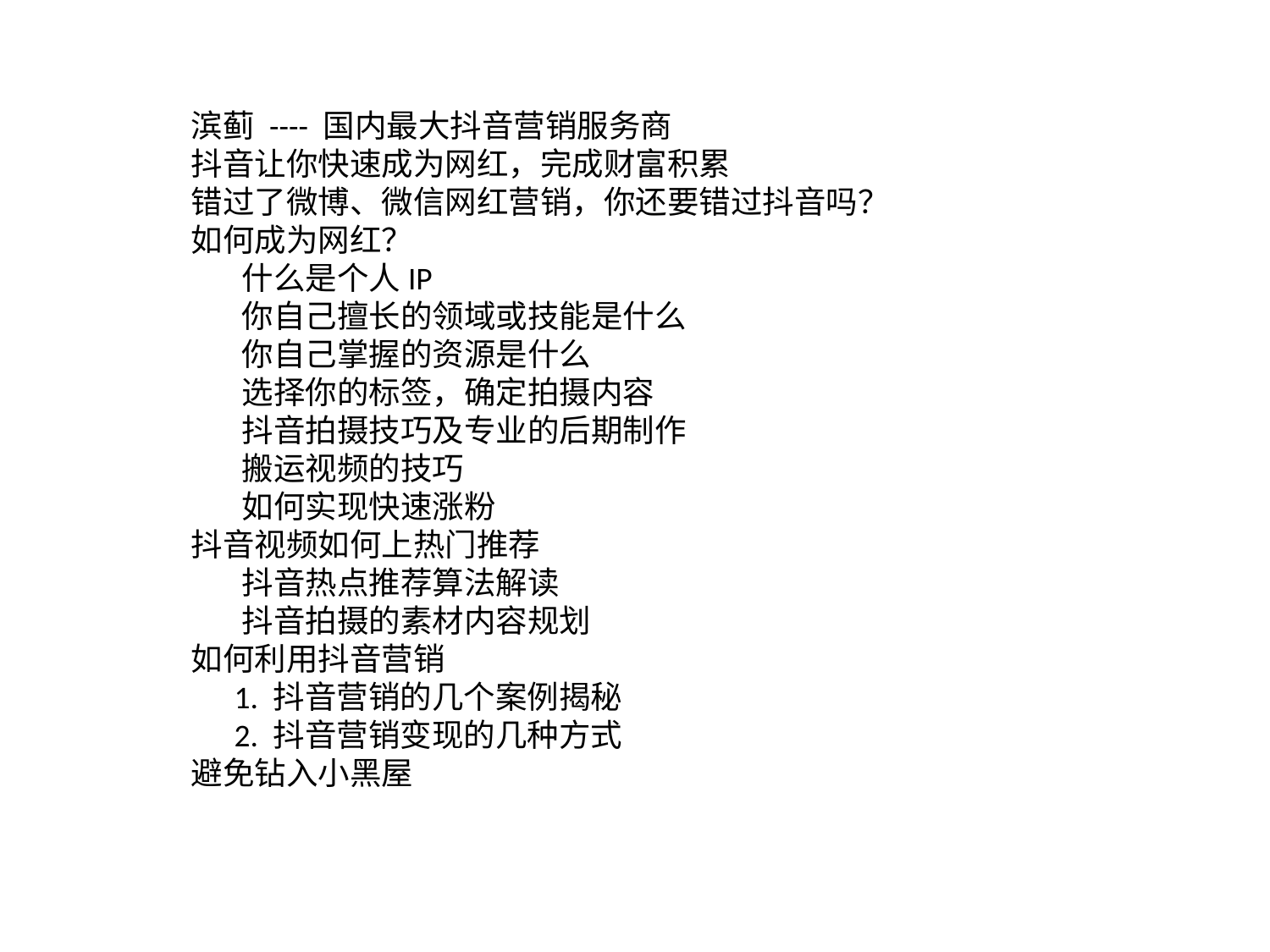

滨蓟 ---- 国内最大抖音营销服务商
抖音让你快速成为网红，完成财富积累
错过了微博、微信网红营销，你还要错过抖音吗？
如何成为网红？
      什么是个人IP
      你自己擅长的领域或技能是什么
      你自己掌握的资源是什么
      选择你的标签，确定拍摄内容
      抖音拍摄技巧及专业的后期制作
      搬运视频的技巧
      如何实现快速涨粉
抖音视频如何上热门推荐
      抖音热点推荐算法解读
      抖音拍摄的素材内容规划
如何利用抖音营销
      1. 抖音营销的几个案例揭秘
      2. 抖音营销变现的几种方式
避免钻入小黑屋